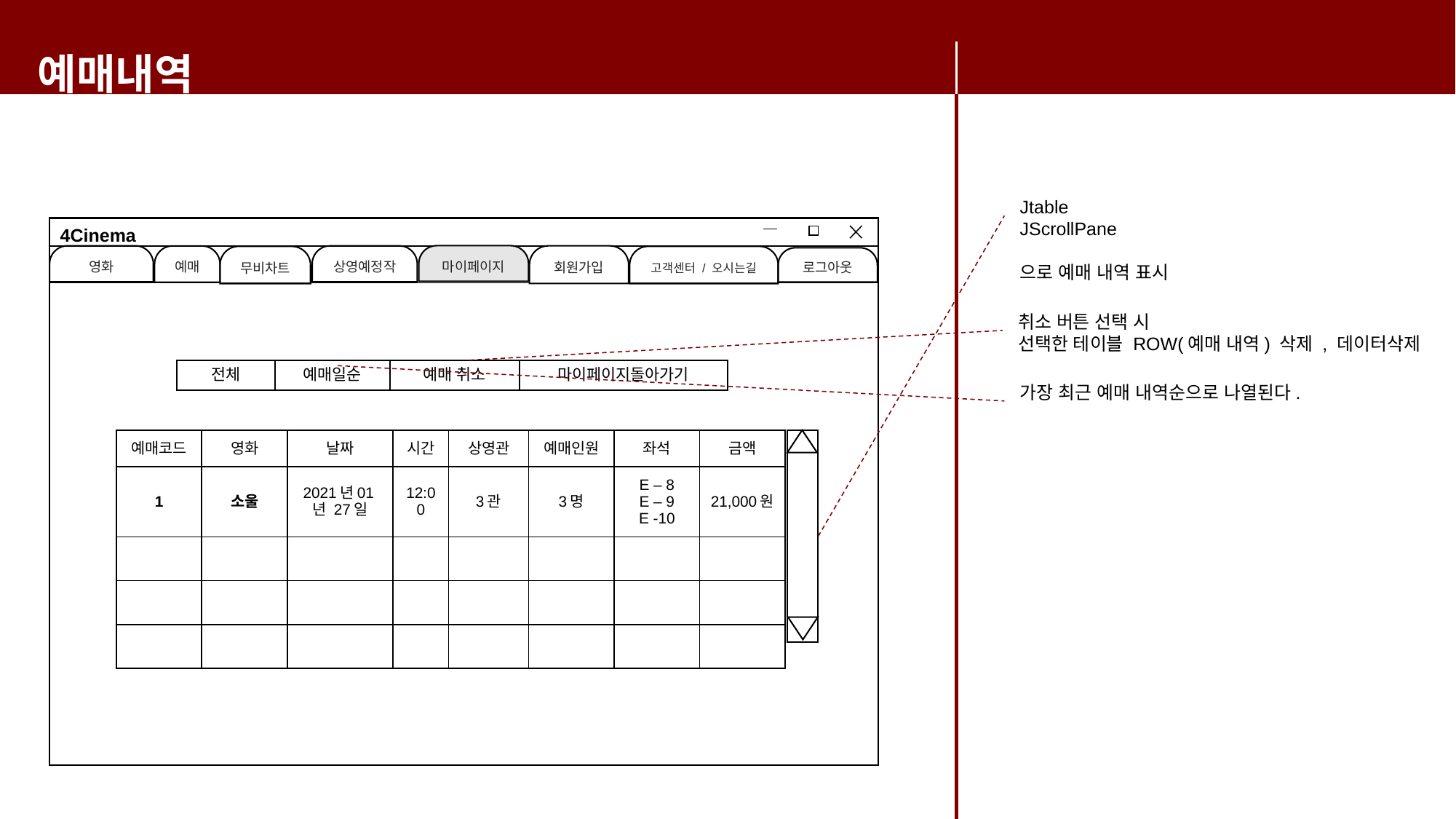

예매내역
Jtable
JScrollPane

으로 예매 내역 표시
4Cinema

마이페이지
영화
상영예정작
회원가입
예매
무비차트
고객센터 / 오시는길
로그아웃
취소 버튼 선택 시
선택한 테이블 ROW(예매 내역) 삭제 , 데이터삭제
| 전체 | 예매일순 | 예매 취소 | 마이페이지돌아가기 |
| --- | --- | --- | --- |
가장 최근 예매 내역순으로 나열된다.

| 예매코드 | 영화 | 날짜 | 시간 | 상영관 | 예매인원 | 좌석 | 금액 |
| --- | --- | --- | --- | --- | --- | --- | --- |
| 1 | 소울 | 2021년01년 27일 | 12:00 | 3관 | 3명 | E – 8 E – 9 E -10 | 21,000원 |
|  |  |  |  |  |  |  |  |
|  |  |  |  |  |  |  |  |
|  |  |  |  |  |  |  |  |